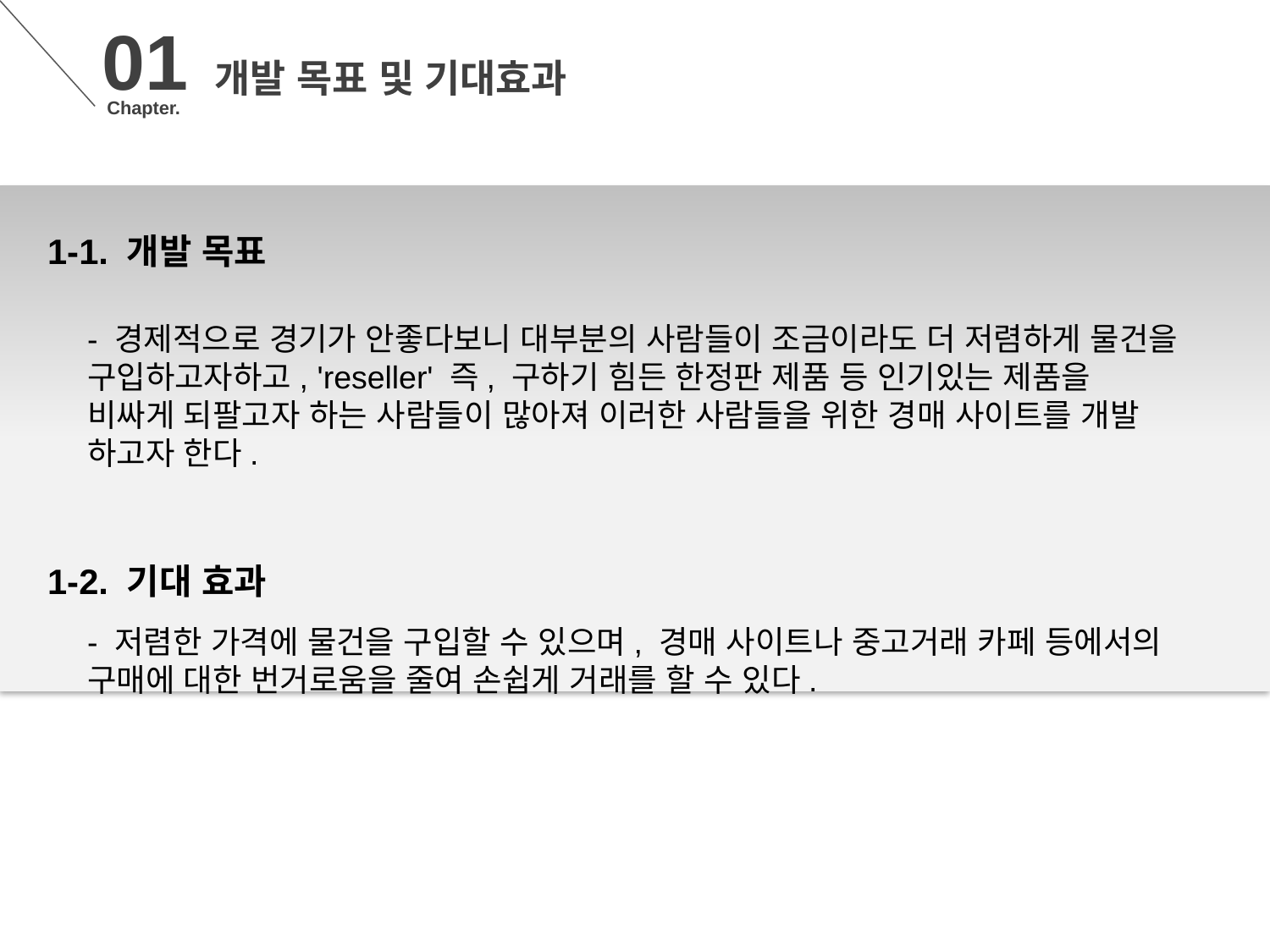

01
개발 목표 및 기대효과
Chapter.

1-1. 개발 목표
- 경제적으로 경기가 안좋다보니 대부분의 사람들이 조금이라도 더 저렴하게 물건을 구입하고자하고, 'reseller' 즉, 구하기 힘든 한정판 제품 등 인기있는 제품을 비싸게 되팔고자 하는 사람들이 많아져 이러한 사람들을 위한 경매 사이트를 개발 하고자 한다.
1-2. 기대 효과
- 저렴한 가격에 물건을 구입할 수 있으며, 경매 사이트나 중고거래 카페 등에서의 구매에 대한 번거로움을 줄여 손쉽게 거래를 할 수 있다.